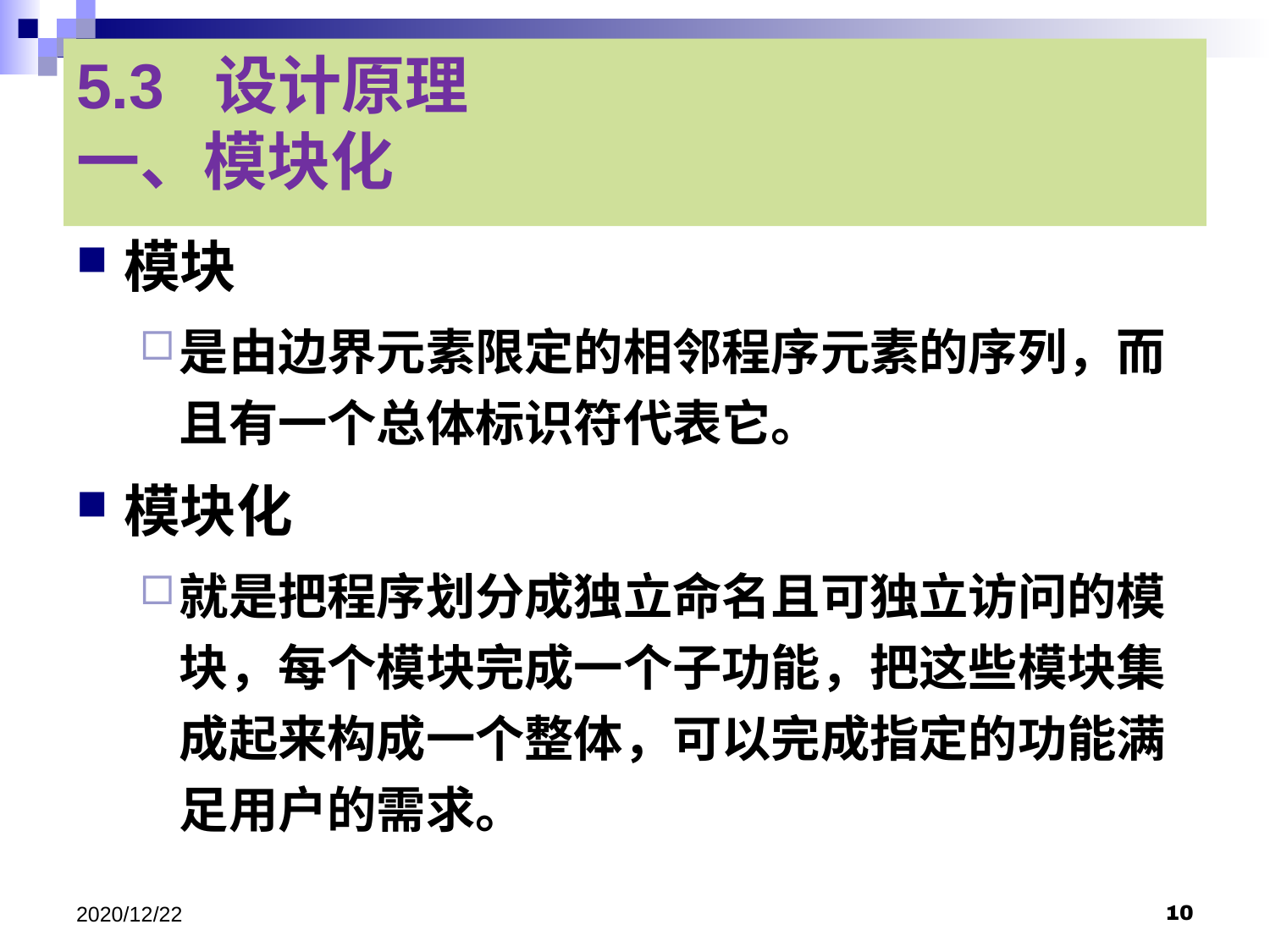

# 5.3  设计原理 一、模块化
模块
是由边界元素限定的相邻程序元素的序列，而且有一个总体标识符代表它。
模块化
就是把程序划分成独立命名且可独立访问的模块，每个模块完成一个子功能，把这些模块集成起来构成一个整体，可以完成指定的功能满足用户的需求。
2020/12/22
10